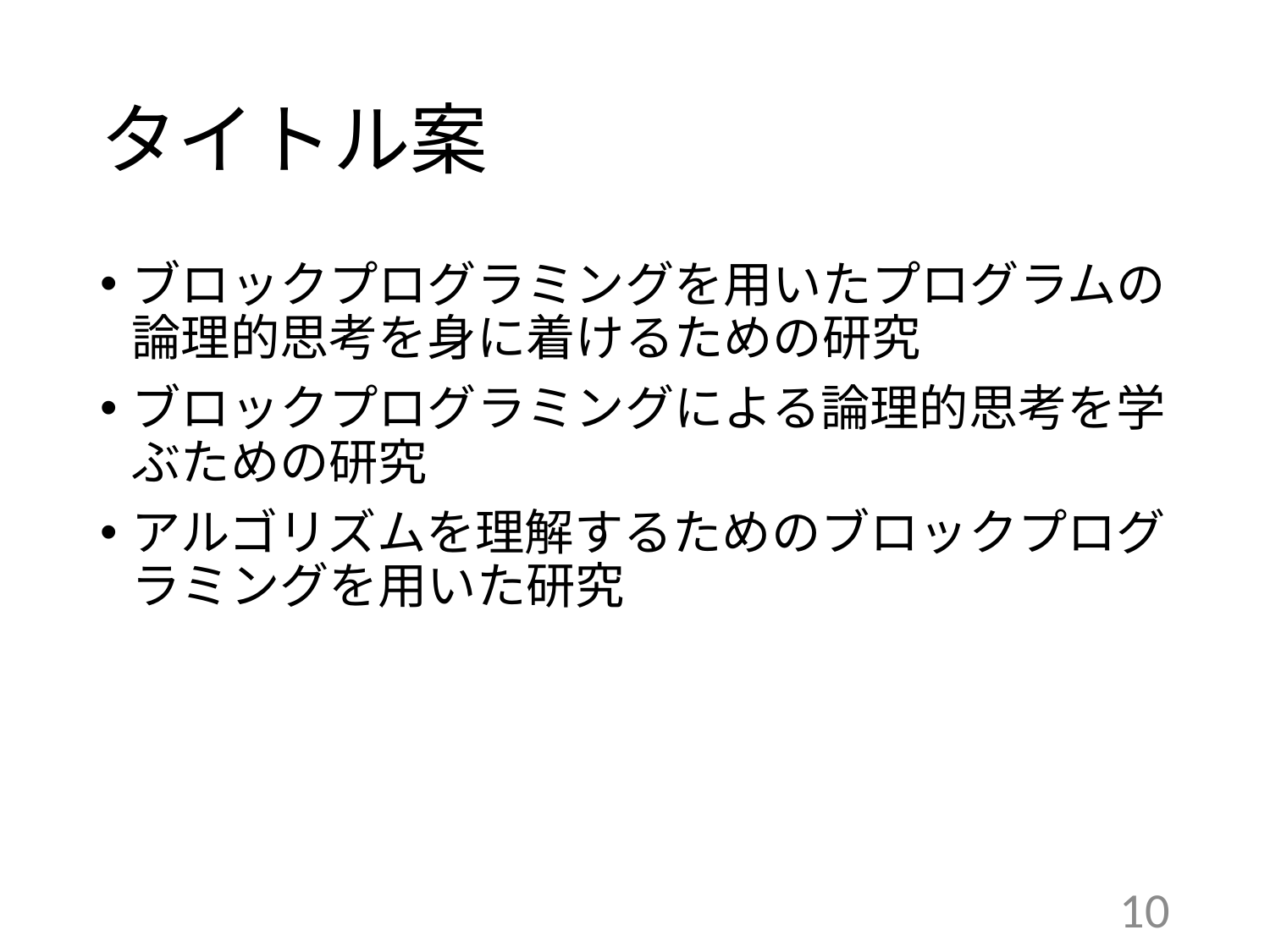

# タイトル案
ブロックプログラミングを用いたプログラムの論理的思考を身に着けるための研究
ブロックプログラミングによる論理的思考を学ぶための研究
アルゴリズムを理解するためのブロックプログラミングを用いた研究

10